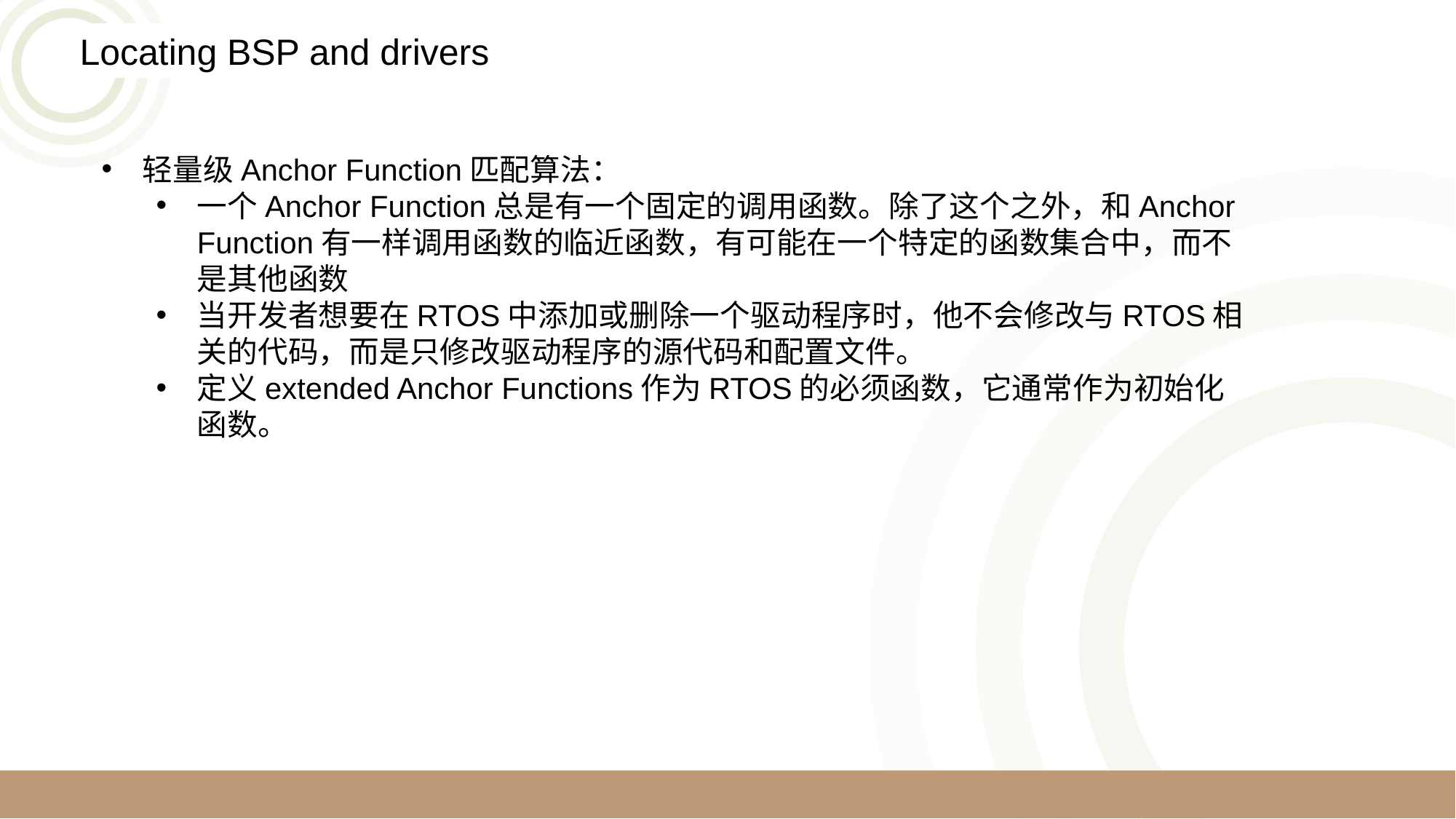

Locating BSP and drivers

轻量级Anchor Function匹配算法：
一个Anchor Function总是有一个固定的调用函数。除了这个之外，和Anchor Function有一样调用函数的临近函数，有可能在一个特定的函数集合中，而不是其他函数
当开发者想要在RTOS中添加或删除一个驱动程序时，他不会修改与RTOS相关的代码，而是只修改驱动程序的源代码和配置文件。
定义extended Anchor Functions作为RTOS的必须函数，它通常作为初始化函数。